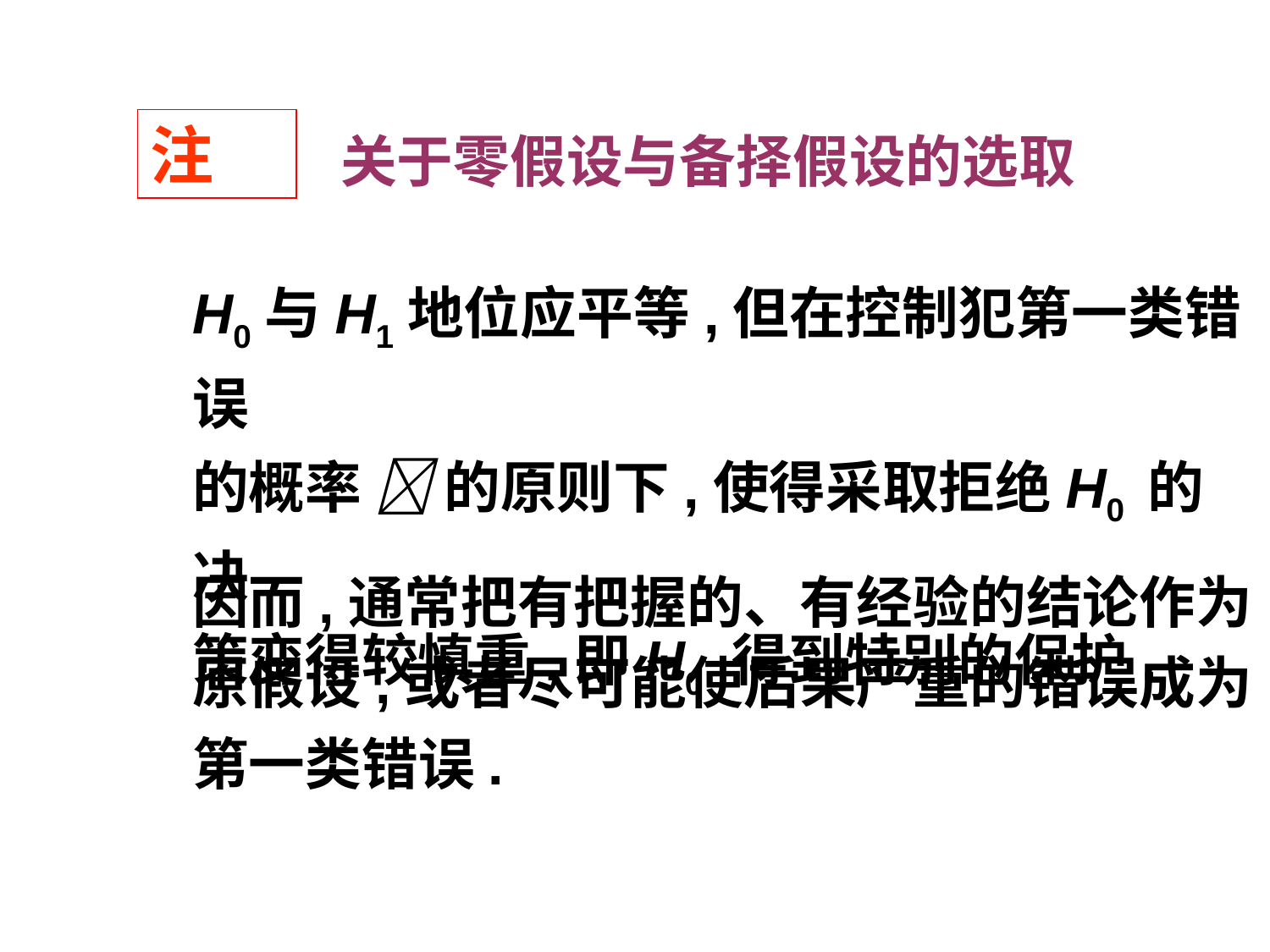

注
关于零假设与备择假设的选取
H0与H1地位应平等,但在控制犯第一类错误
的概率 α 的原则下,使得采取拒绝H0 的决
策变得较慎重,即H0 得到特别的保护.
因而,通常把有把握的、有经验的结论作为
原假设,或者尽可能使后果严重的错误成为
第一类错误.